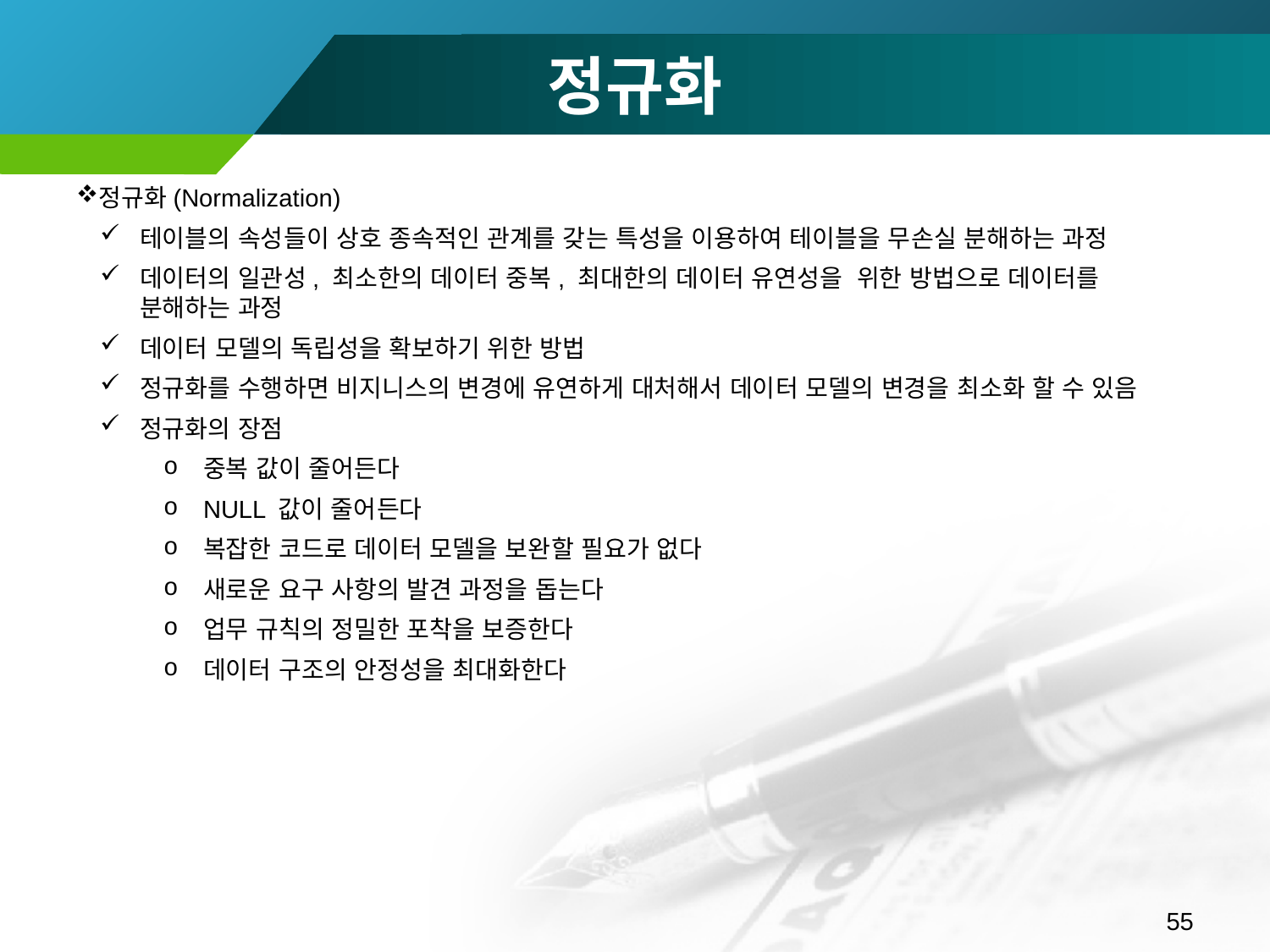

# 정규화
정규화(Normalization)
테이블의 속성들이 상호 종속적인 관계를 갖는 특성을 이용하여 테이블을 무손실 분해하는 과정
데이터의 일관성, 최소한의 데이터 중복, 최대한의 데이터 유연성을  위한 방법으로 데이터를 분해하는 과정
데이터 모델의 독립성을 확보하기 위한 방법
정규화를 수행하면 비지니스의 변경에 유연하게 대처해서 데이터 모델의 변경을 최소화 할 수 있음
정규화의 장점
중복 값이 줄어든다
NULL 값이 줄어든다
복잡한 코드로 데이터 모델을 보완할 필요가 없다
새로운 요구 사항의 발견 과정을 돕는다
업무 규칙의 정밀한 포착을 보증한다
데이터 구조의 안정성을 최대화한다

55